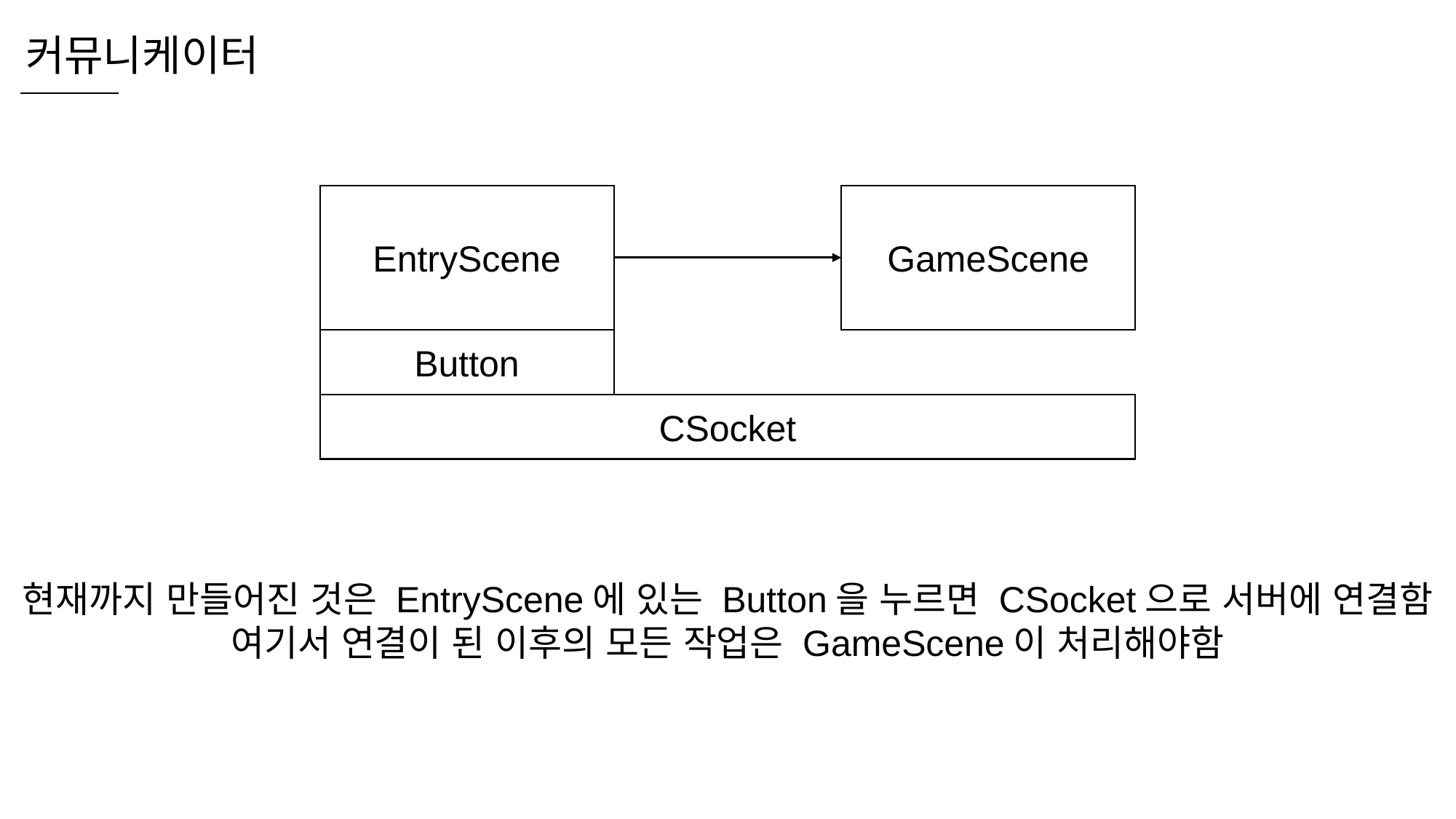

커뮤니케이터
EntryScene
GameScene
Button
CSocket
현재까지 만들어진 것은 EntryScene에 있는 Button을 누르면 CSocket으로 서버에 연결함
여기서 연결이 된 이후의 모든 작업은 GameScene이 처리해야함